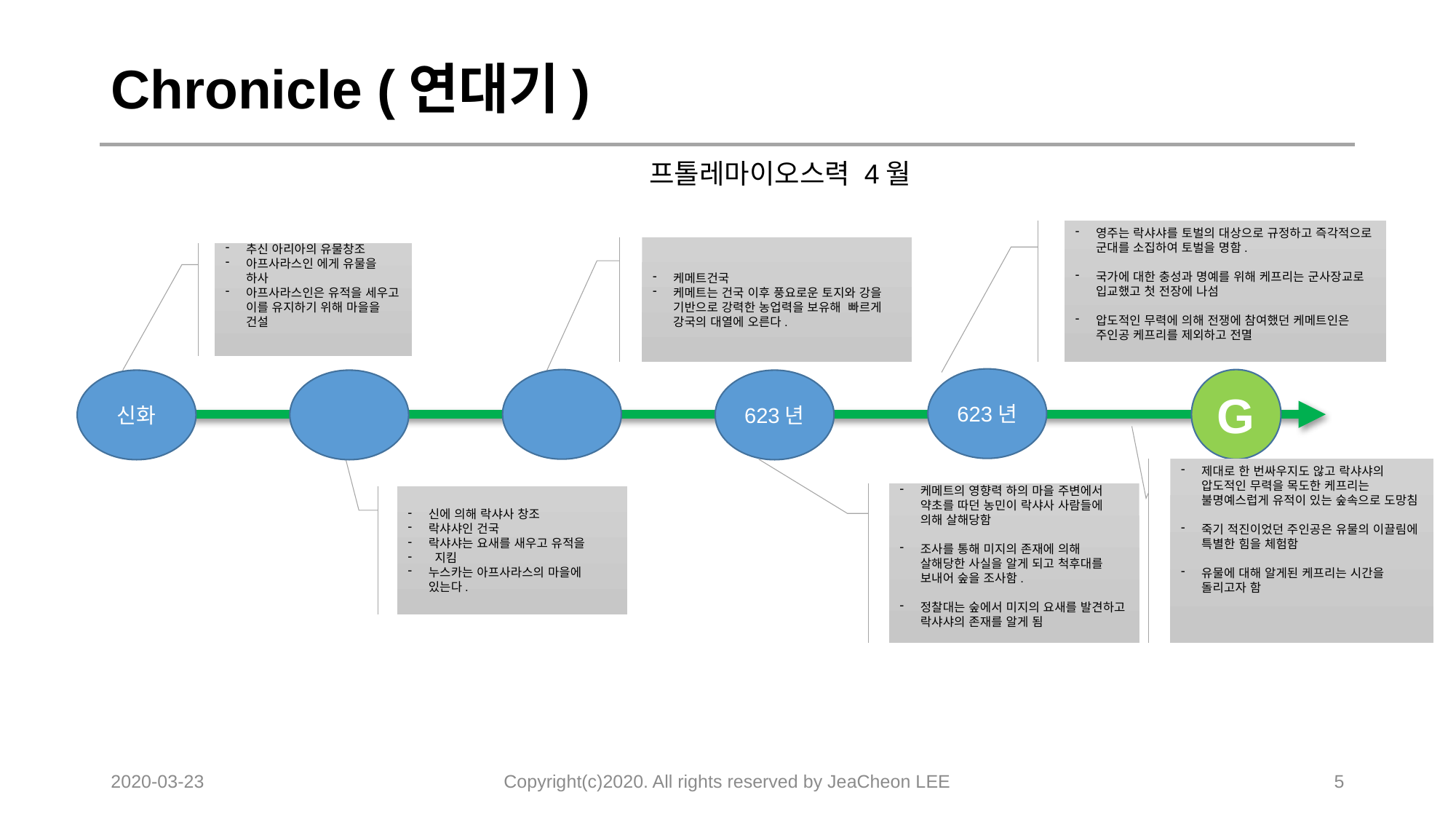

# Chronicle (연대기)
프톨레마이오스력 4월

영주는 락샤샤를 토벌의 대상으로 규정하고 즉각적으로 군대를 소집하여 토벌을 명함.

국가에 대한 충성과 명예를 위해 케프리는 군사장교로 입교했고 첫 전장에 나섬

압도적인 무력에 의해 전쟁에 참여했던 케메트인은 주인공 케프리를 제외하고 전멸

케메트건국
케메트는 건국 이후 풍요로운 토지와 강을 기반으로 강력한 농업력을 보유해  빠르게 강국의 대열에 오른다.
추신 아리아의 유물창조
아프사라스인 에게 유물을 하사
아프사라스인은 유적을 세우고 이를 유지하기 위해 마을을 건설

623년

G
신화

623년
제대로 한 번싸우지도 않고 락샤샤의 압도적인 무력을 목도한 케프리는 불명예스럽게 유적이 있는 숲속으로 도망침

죽기 적진이었던 주인공은 유물의 이끌림에 특별한 힘을 체험함

유물에 대해 알게된 케프리는 시간을 돌리고자 함

케메트의 영향력 하의 마을 주변에서 약초를 따던 농민이 락샤사 사람들에 의해 살해당함

조사를 통해 미지의 존재에 의해 살해당한 사실을 알게 되고 척후대를 보내어 숲을 조사함.

정찰대는 숲에서 미지의 요새를 발견하고 락샤샤의 존재를 알게 됨

신에 의해 락샤사 창조
락샤샤인 건국
락샤샤는 요새를 새우고 유적을
 지킴
누스카는 아프사라스의 마을에 있는다.

2020-03-23
Copyright(c)2020. All rights reserved by JeaCheon LEE
5